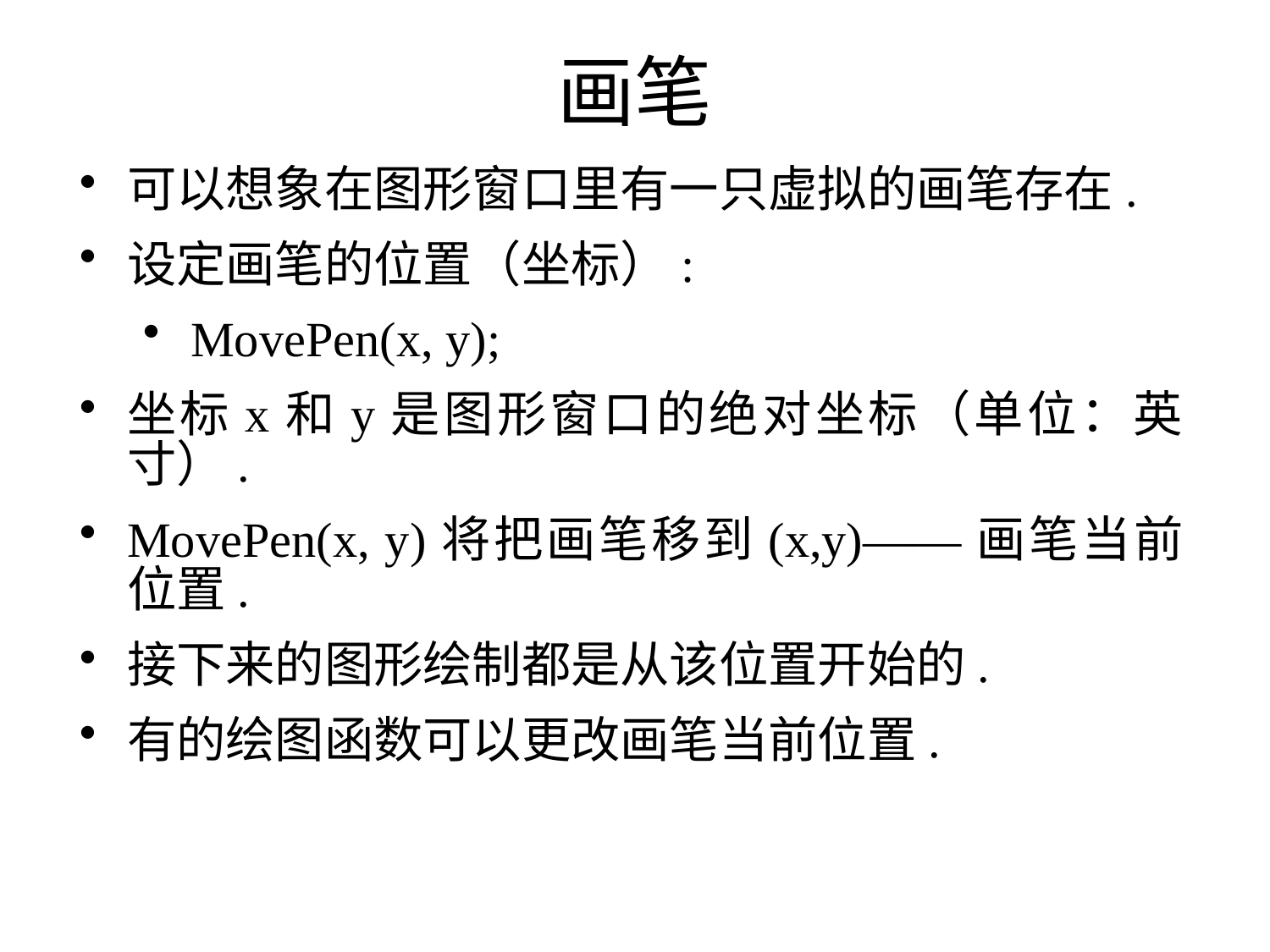

# 画笔
可以想象在图形窗口里有一只虚拟的画笔存在.
设定画笔的位置（坐标）:
MovePen(x, y);
坐标x和y是图形窗口的绝对坐标（单位：英寸）.
MovePen(x, y)将把画笔移到(x,y)——画笔当前位置.
接下来的图形绘制都是从该位置开始的.
有的绘图函数可以更改画笔当前位置.